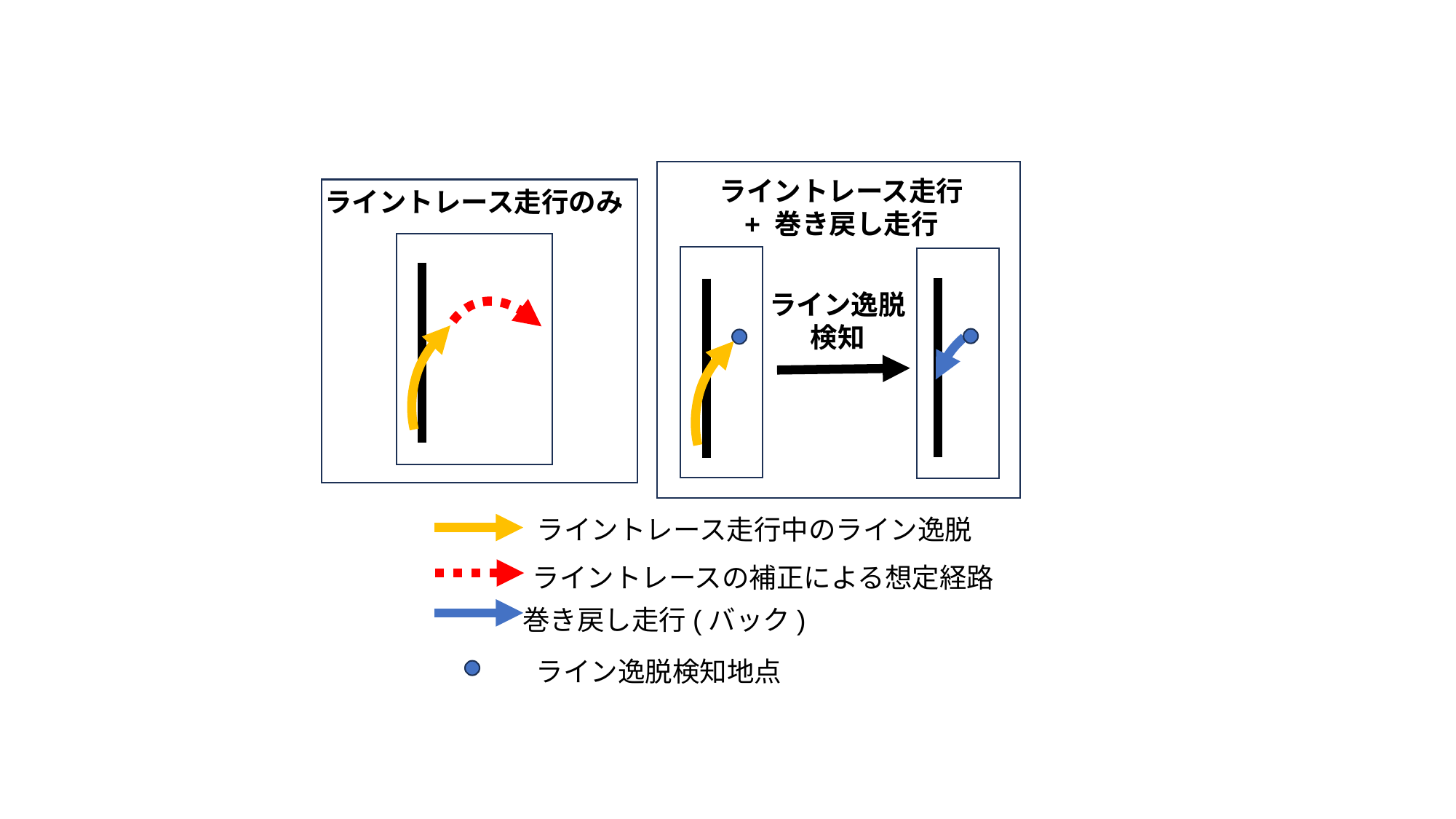

ライントレース走行
+ 巻き戻し走行
ライントレース走行のみ

ライン逸脱
検知

ライントレース走行中のライン逸脱
ライントレースの補正による想定経路
巻き戻し走行(バック)
ライン逸脱検知地点